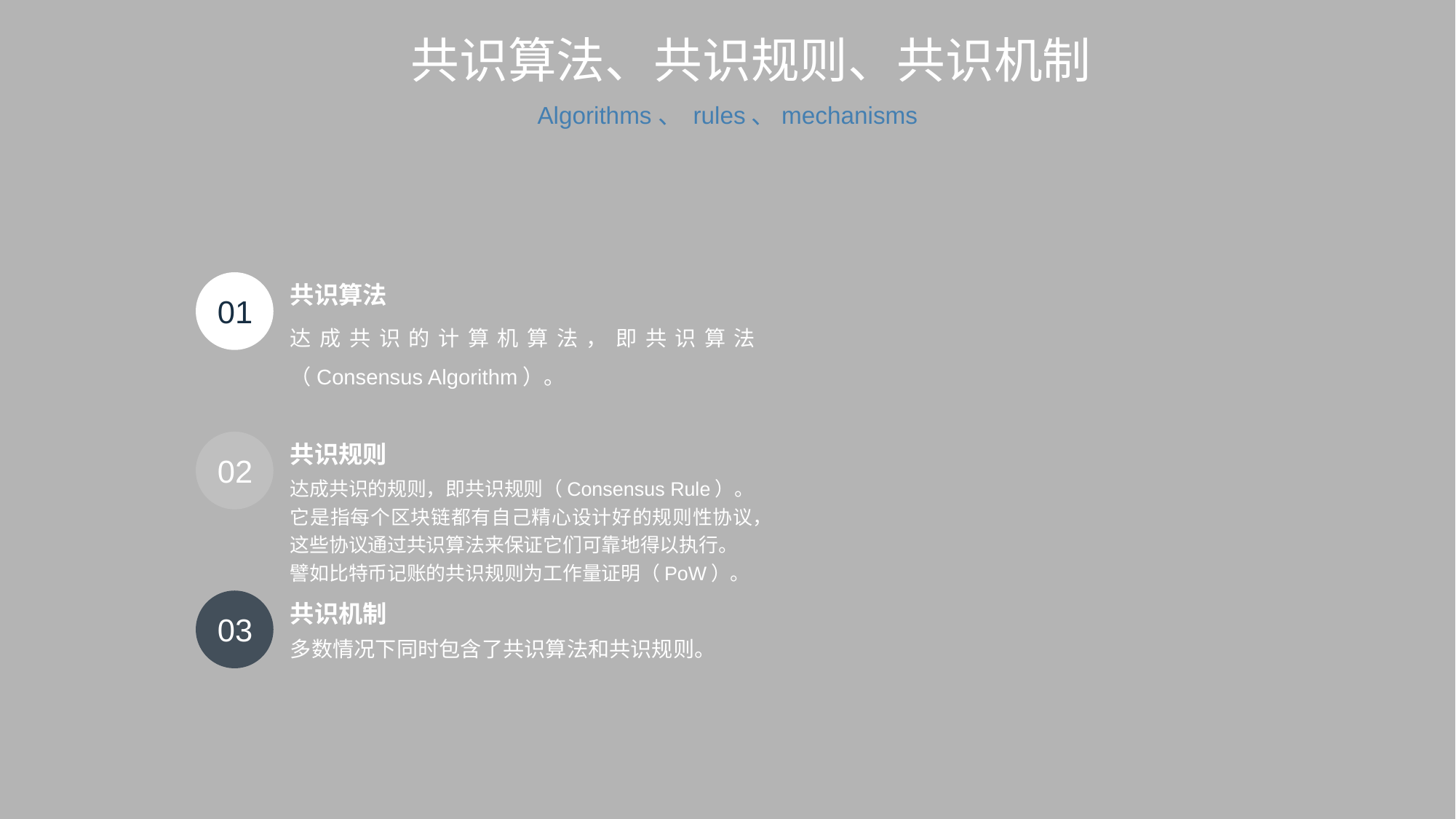

共识算法、共识规则、共识机制
Algorithms、 rules、mechanisms

01
共识算法
达成共识的计算机算法，即共识算法（Consensus Algorithm）。

02
共识规则
达成共识的规则，即共识规则（Consensus Rule）。
它是指每个区块链都有自己精心设计好的规则性协议，这些协议通过共识算法来保证它们可靠地得以执行。
譬如比特币记账的共识规则为工作量证明（PoW）。

03
共识机制
多数情况下同时包含了共识算法和共识规则。